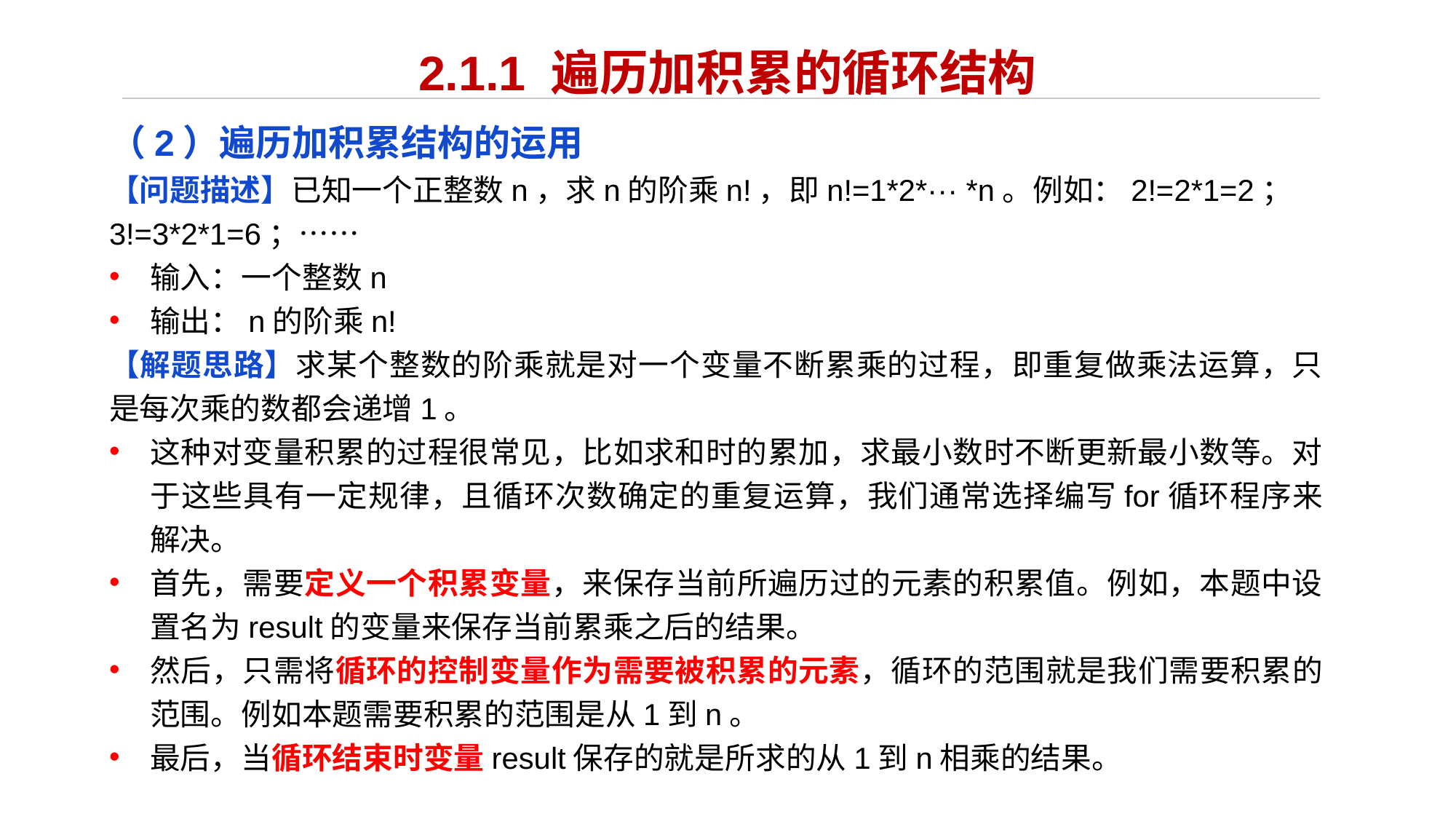

# 2.1.1 遍历加积累的循环结构
（2）遍历加积累结构的运用
【问题描述】已知一个正整数n，求n的阶乘n!，即n!=1*2*··· *n。例如：2!=2*1=2；3!=3*2*1=6；……
输入：一个整数n
输出：n的阶乘n!
【解题思路】求某个整数的阶乘就是对一个变量不断累乘的过程，即重复做乘法运算，只是每次乘的数都会递增1。
这种对变量积累的过程很常见，比如求和时的累加，求最小数时不断更新最小数等。对于这些具有一定规律，且循环次数确定的重复运算，我们通常选择编写for循环程序来解决。
首先，需要定义一个积累变量，来保存当前所遍历过的元素的积累值。例如，本题中设置名为result的变量来保存当前累乘之后的结果。
然后，只需将循环的控制变量作为需要被积累的元素，循环的范围就是我们需要积累的范围。例如本题需要积累的范围是从1到n。
最后，当循环结束时变量result保存的就是所求的从1到n相乘的结果。